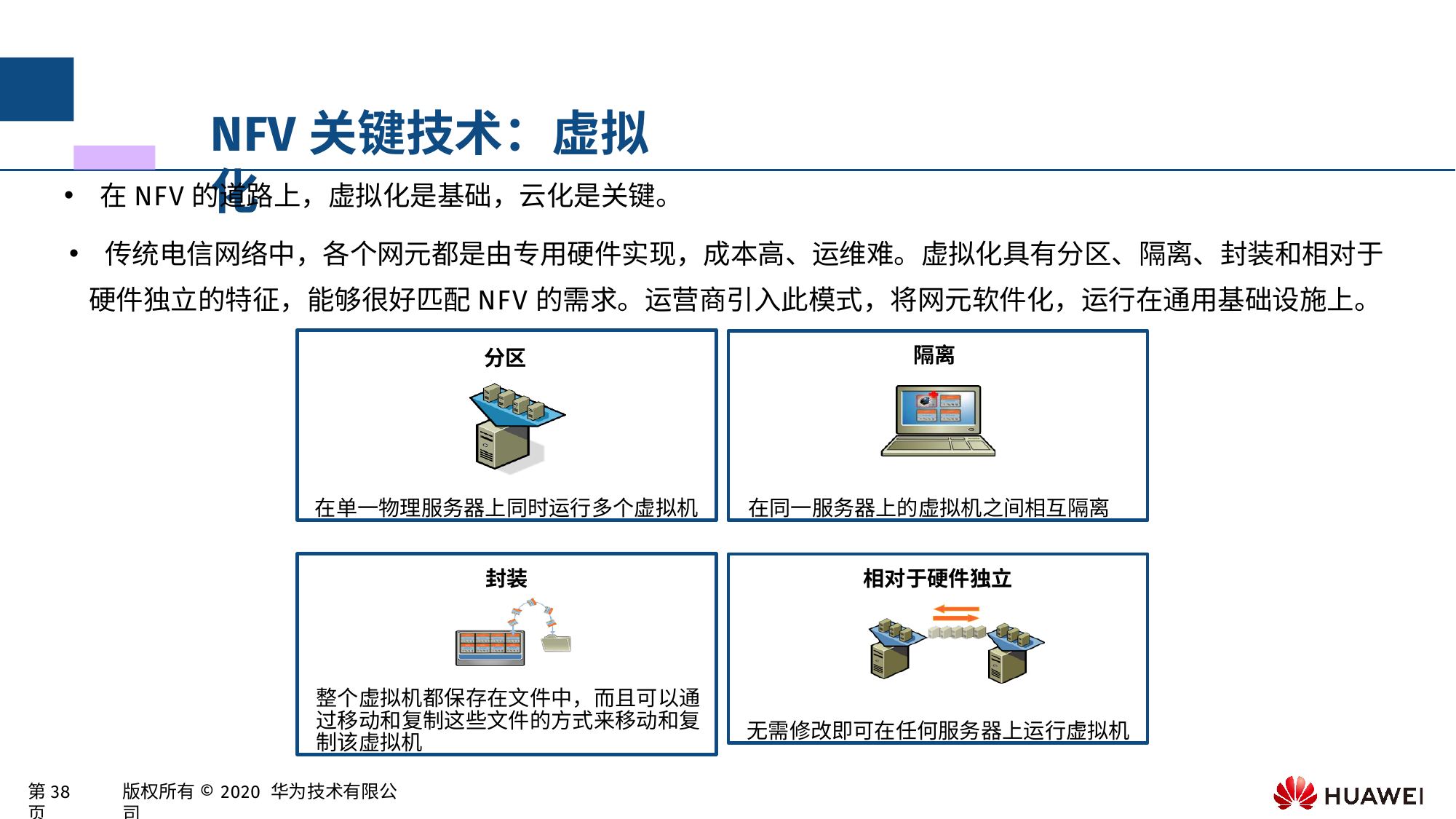

# NFV关键技术：虚拟化

在NFV的道路上，虚拟化是基础，云化是关键。
传统电信网络中，各个网元都是由专用硬件实现，成本高、运维难。虚拟化具有分区、隔离、封装和相对于
硬件独立的特征，能够很好匹配NFV的需求。运营商引入此模式，将网元软件化，运行在通用基础设施上。
分区

在单一物理服务器上同时运行多个虚拟机
隔离

在同一服务器上的虚拟机之间相互隔离

封装

整个虚拟机都保存在文件中，而且可以通 过移动和复制这些文件的方式来移动和复 制该虚拟机
相对于硬件独立

无需修改即可在任何服务器上运行虚拟机

第38页
版权所有© 2020 华为技术有限公司